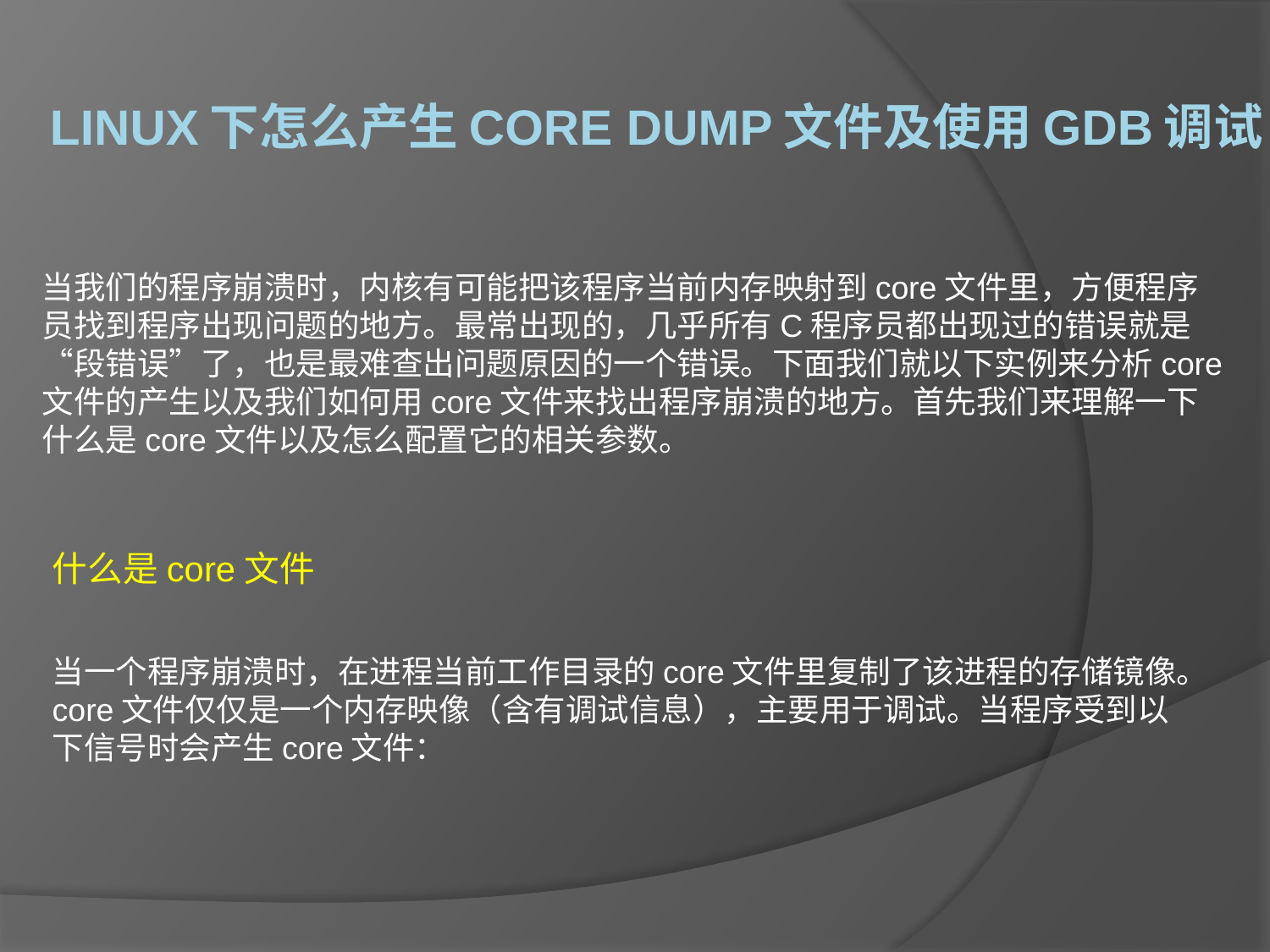

# Linux下怎么产生core dump文件及使用GDB调试
当我们的程序崩溃时，内核有可能把该程序当前内存映射到core文件里，方便程序员找到程序出现问题的地方。最常出现的，几乎所有C程序员都出现过的错误就是“段错误”了，也是最难查出问题原因的一个错误。下面我们就以下实例来分析core文件的产生以及我们如何用core文件来找出程序崩溃的地方。首先我们来理解一下什么是core文件以及怎么配置它的相关参数。
什么是core文件

当一个程序崩溃时，在进程当前工作目录的core文件里复制了该进程的存储镜像。core文件仅仅是一个内存映像（含有调试信息），主要用于调试。当程序受到以下信号时会产生core文件：